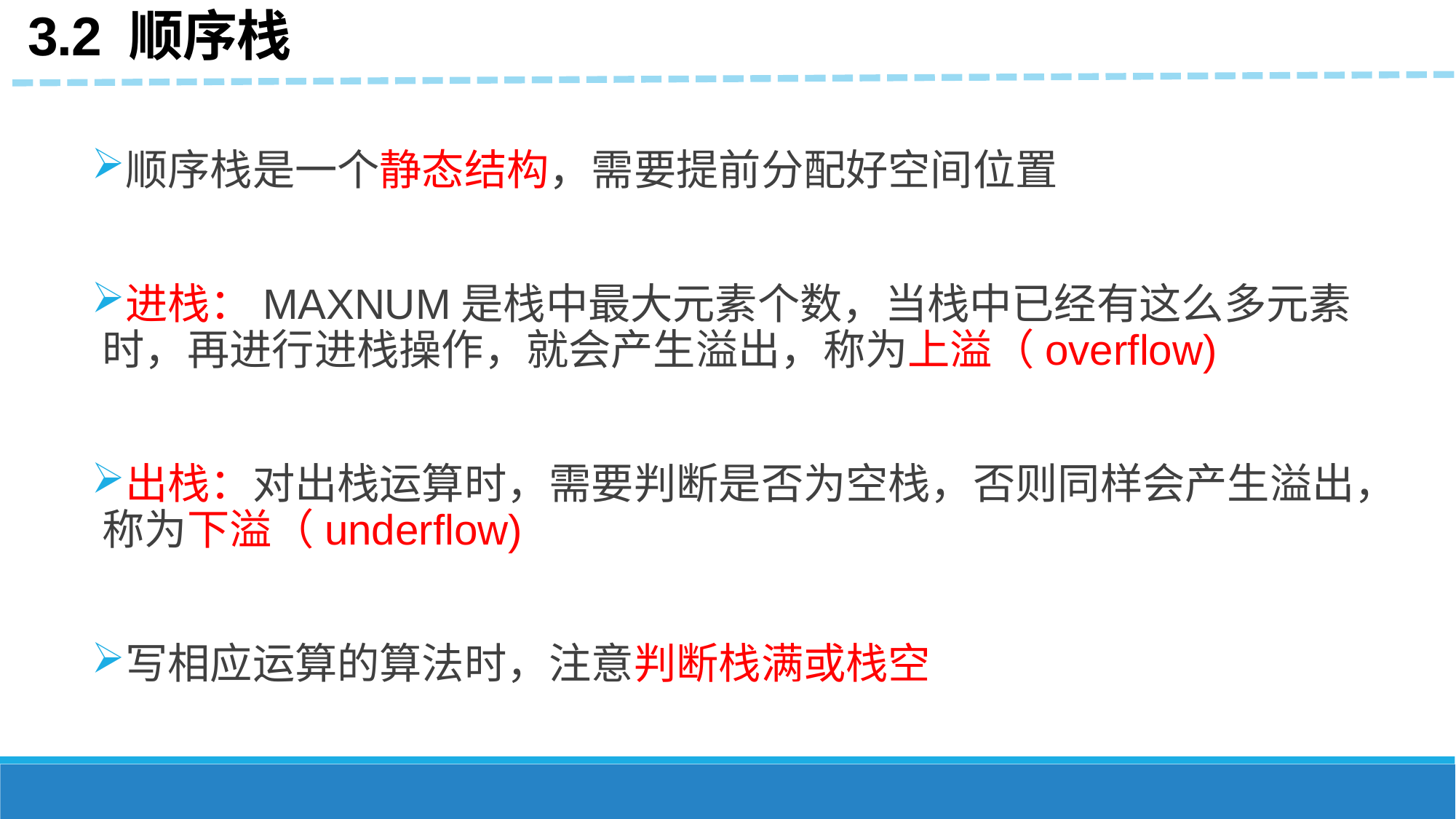

3.2 顺序栈
顺序栈是一个静态结构，需要提前分配好空间位置

进栈：MAXNUM是栈中最大元素个数，当栈中已经有这么多元素时，再进行进栈操作，就会产生溢出，称为上溢（overflow)

出栈：对出栈运算时，需要判断是否为空栈，否则同样会产生溢出，称为下溢（underflow)

写相应运算的算法时，注意判断栈满或栈空